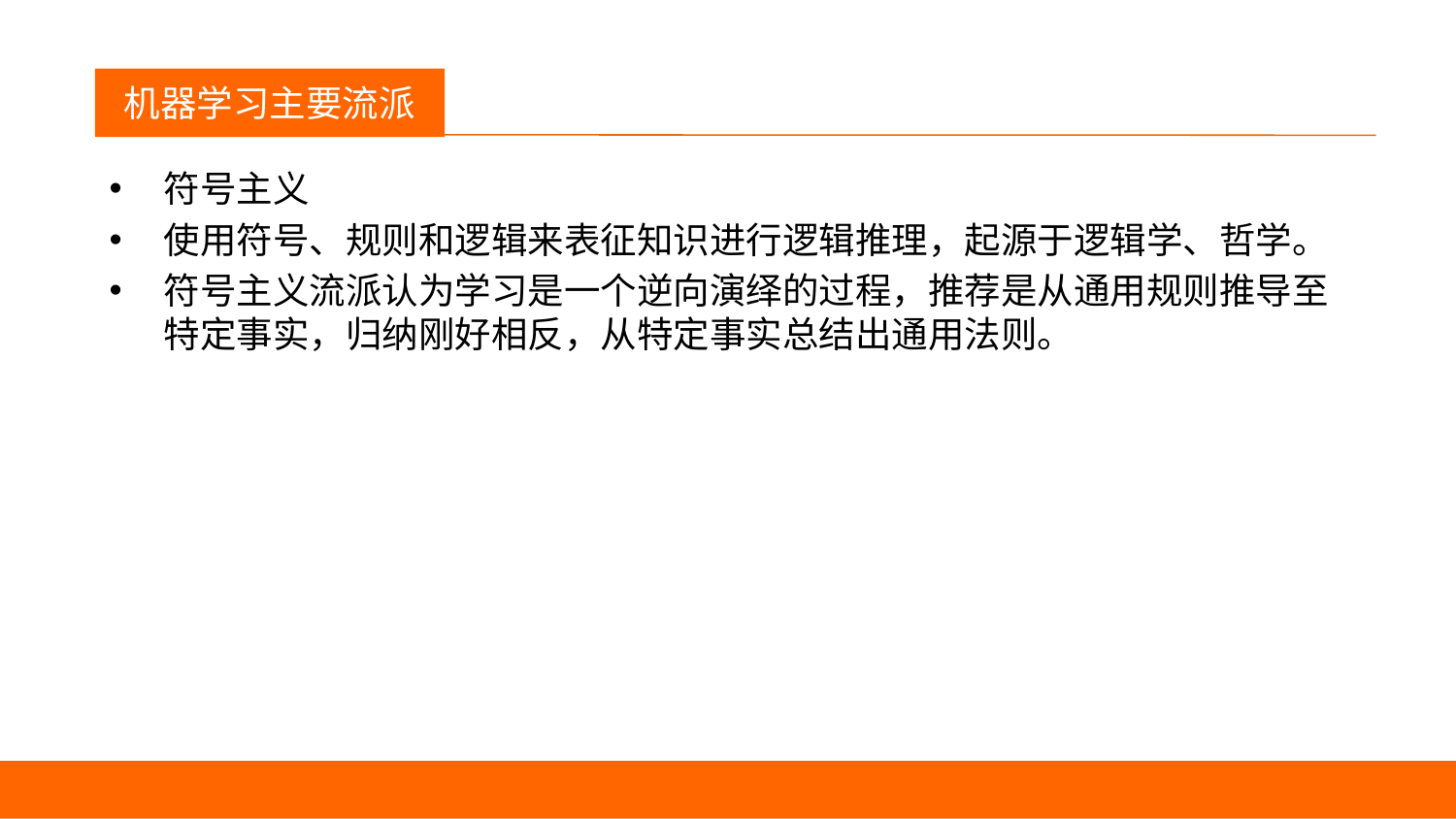

议程
机器学习主要流派

符号主义
使用符号、规则和逻辑来表征知识进行逻辑推理，起源于逻辑学、哲学。
符号主义流派认为学习是一个逆向演绎的过程，推荐是从通用规则推导至特定事实，归纳刚好相反，从特定事实总结出通用法则。